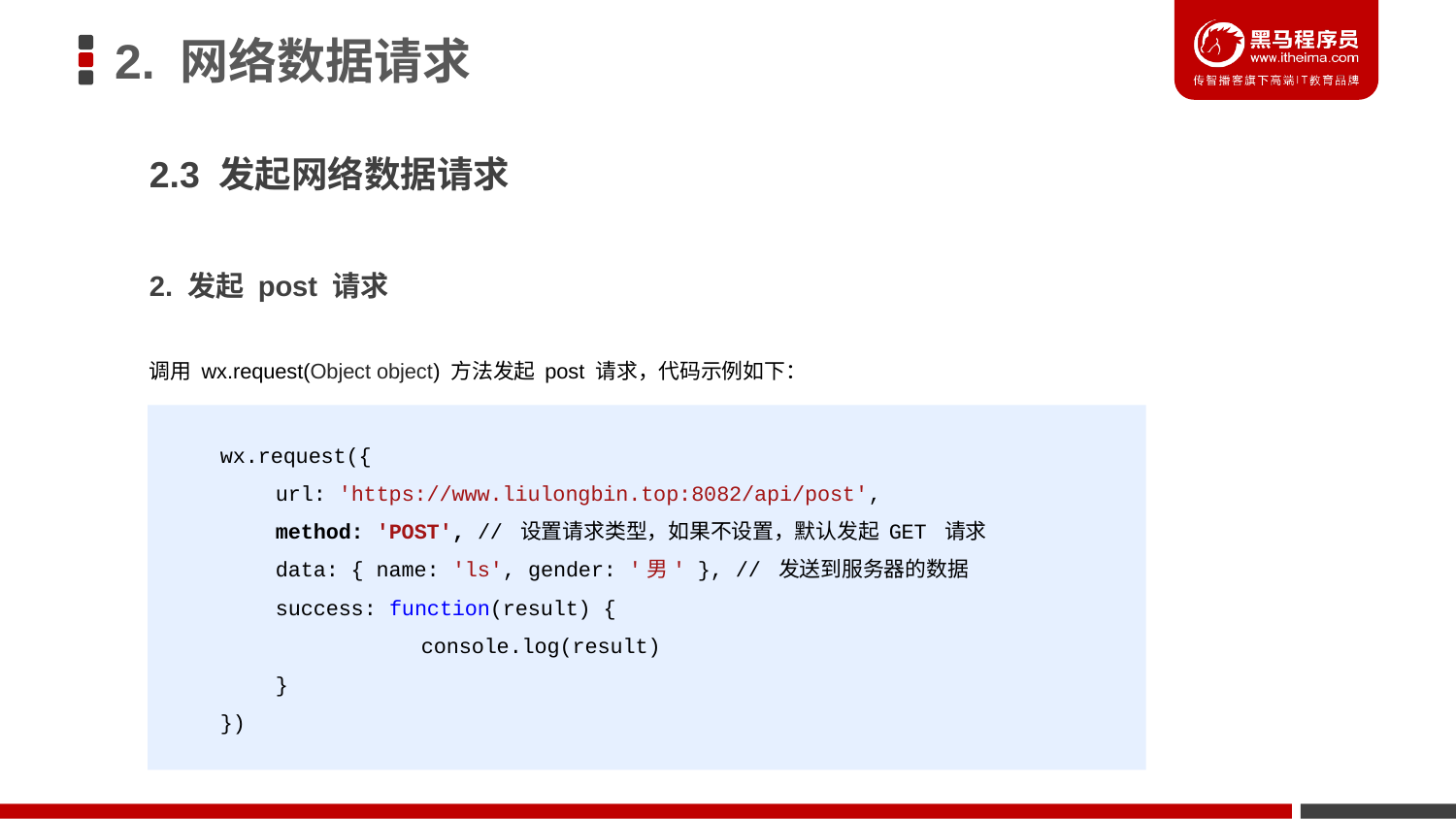

# 2. 网络数据请求
2.3 发起网络数据请求
2. 发起 post 请求
调用 wx.request(Object object) 方法发起 post 请求，代码示例如下：

wx.request({
url: 'https://www.liulongbin.top:8082/api/post',
method: 'POST', // 设置请求类型，如果不设置，默认发起 GET 请求
data: { name: 'ls', gender: '男' }, // 发送到服务器的数据
success: function(result) {
	console.log(result)
}
})